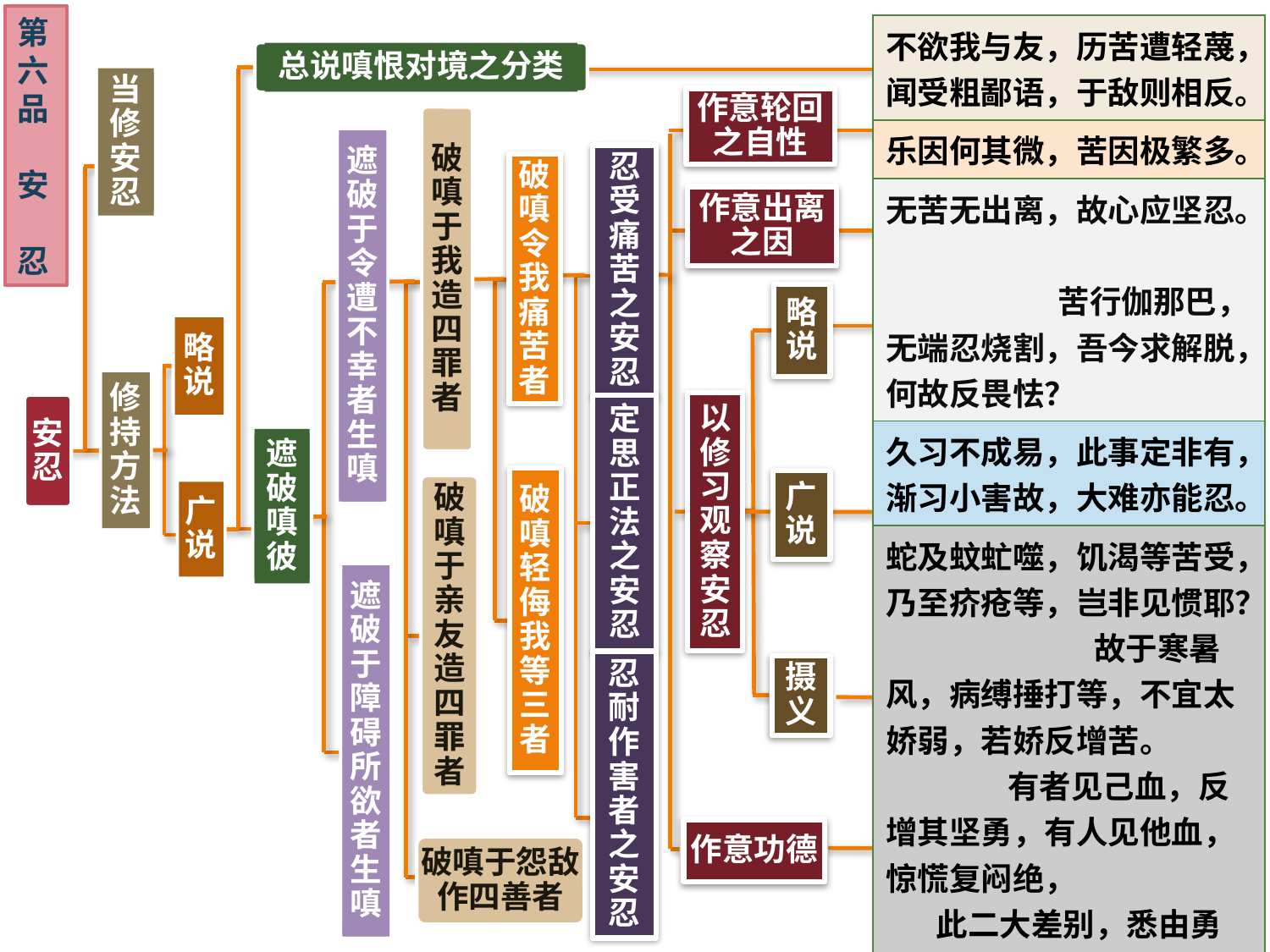

第六品

安   忍
| 不欲我与友，历苦遭轻蔑，闻受粗鄙语，于敌则相反。 |
| --- |
| 乐因何其微，苦因极繁多。 |
| 无苦无出离，故心应坚忍。 苦行伽那巴，无端忍烧割，吾今求解脱，何故反畏怯？ |
| 久习不成易，此事定非有，渐习小害故，大难亦能忍。 |
| 蛇及蚊虻噬，饥渴等苦受，乃至疥疮等，岂非见惯耶？ 故于寒暑风，病缚捶打等，不宜太娇弱，若娇反增苦。 有者见己血，反增其坚勇，有人见他血，惊慌复闷绝， 此二大差别，悉由勇怯致。 |
| 故应轻害苦，莫为诸苦毁。智者纵历苦，不乱心澄明。 |
| 奋战诸烦恼，虽生多害苦，然应轻彼苦，力克嗔等敌，制惑真勇士，余唯弑尸者。苦害有诸德，厌离除骄慢。悲愍生死众，羞恶乐行善。 |

总说嗔恨对境之分类

当修安忍
作意轮回之自性

破嗔于我造四罪者
遮破于令遭不幸者生嗔

忍受痛苦之安忍
破嗔令我痛苦者
作意出离之因

略说

略说

修持方法
以修习观察安忍

安忍
定思正法之安忍

遮破嗔彼

广说
破嗔轻侮我等三者

破嗔于亲友造四罪者

广说
遮破于障碍所欲者生嗔

忍耐作害者之安忍

摄义

作意功德

破嗔于怨敌作四善者